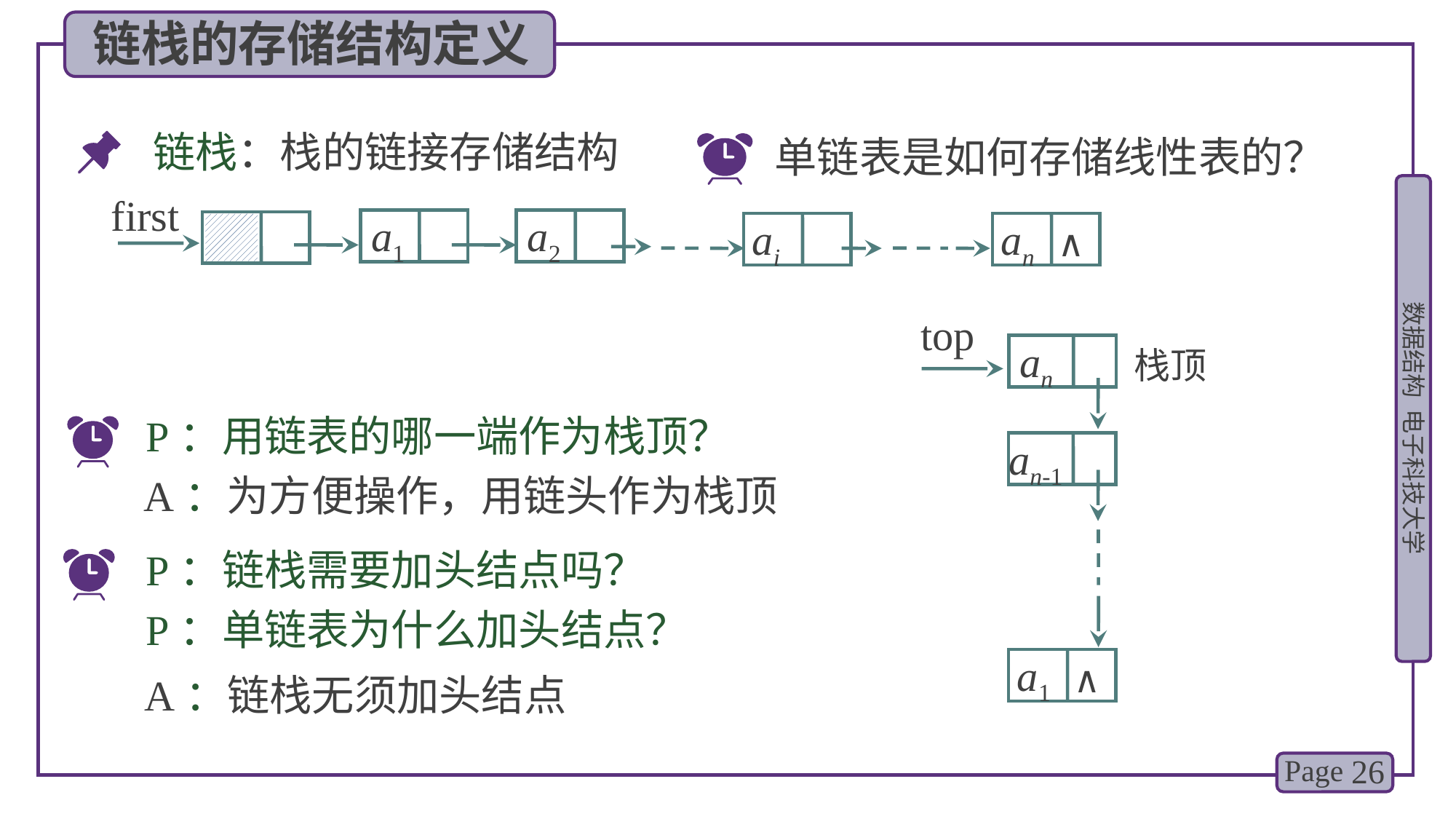

链栈的存储结构定义

链栈：栈的链接存储结构
单链表是如何存储线性表的？

first
a1

a2

ai

an

∧

top
an

an-1

a1

∧
栈顶
P：用链表的哪一端作为栈顶？

A：为方便操作，用链头作为栈顶
P：链栈需要加头结点吗？
P：单链表为什么加头结点？

A：链栈无须加头结点